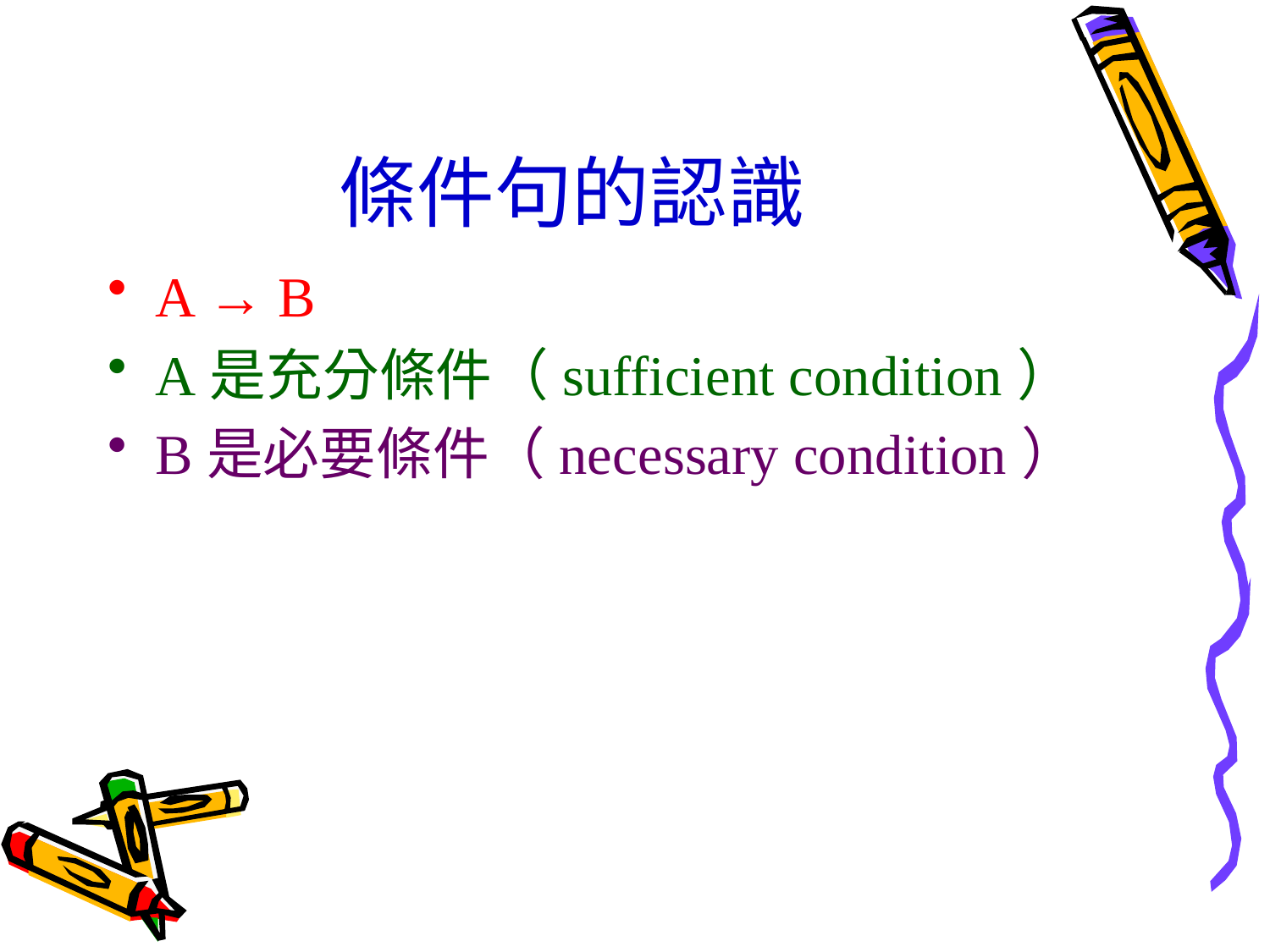

# 條件句的認識
A → B
A是充分條件（sufficient condition）
B是必要條件（necessary condition）